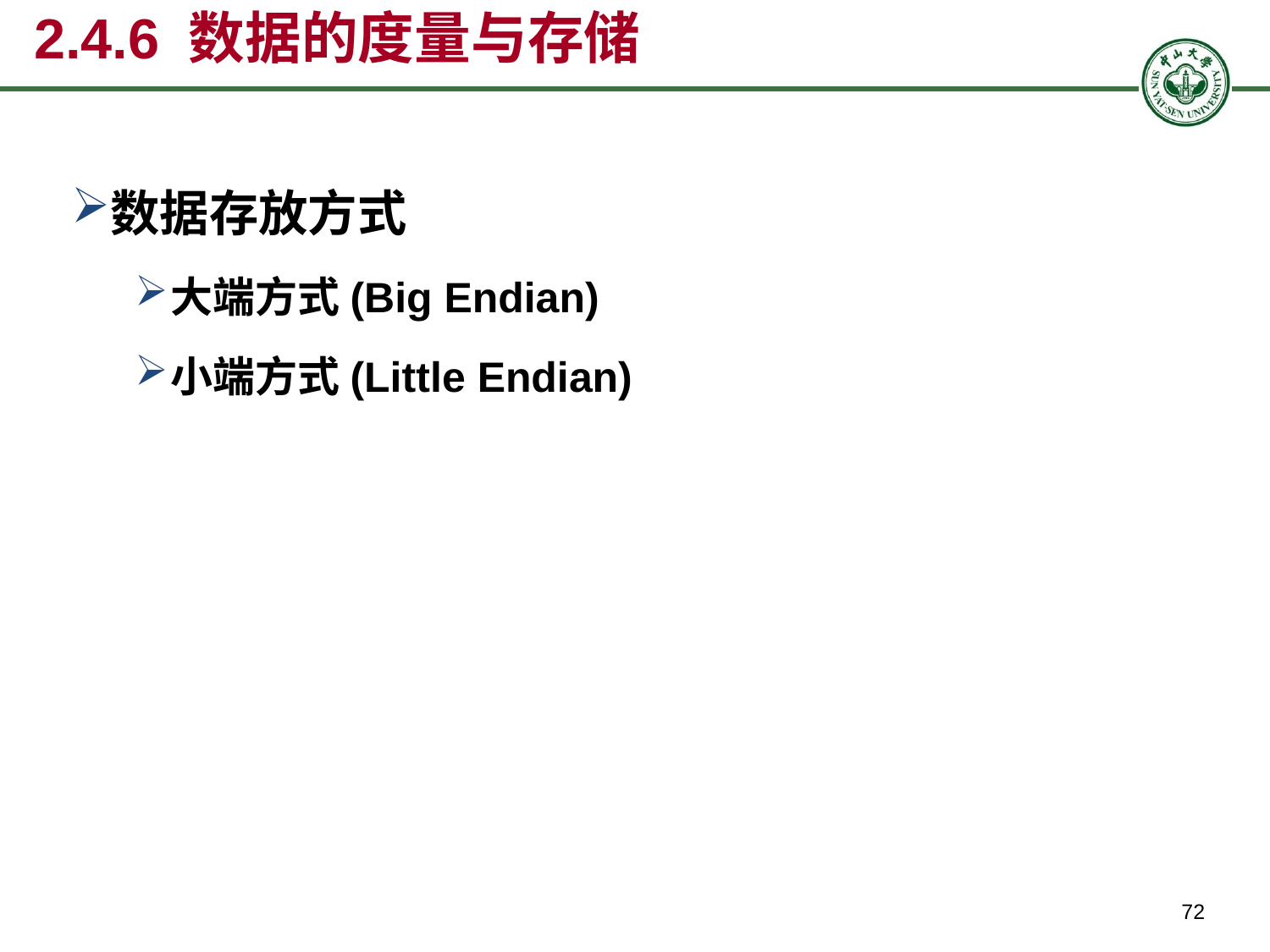

# 2.4.6 数据的度量与存储

数据存放方式
大端方式(Big Endian)
小端方式(Little Endian)